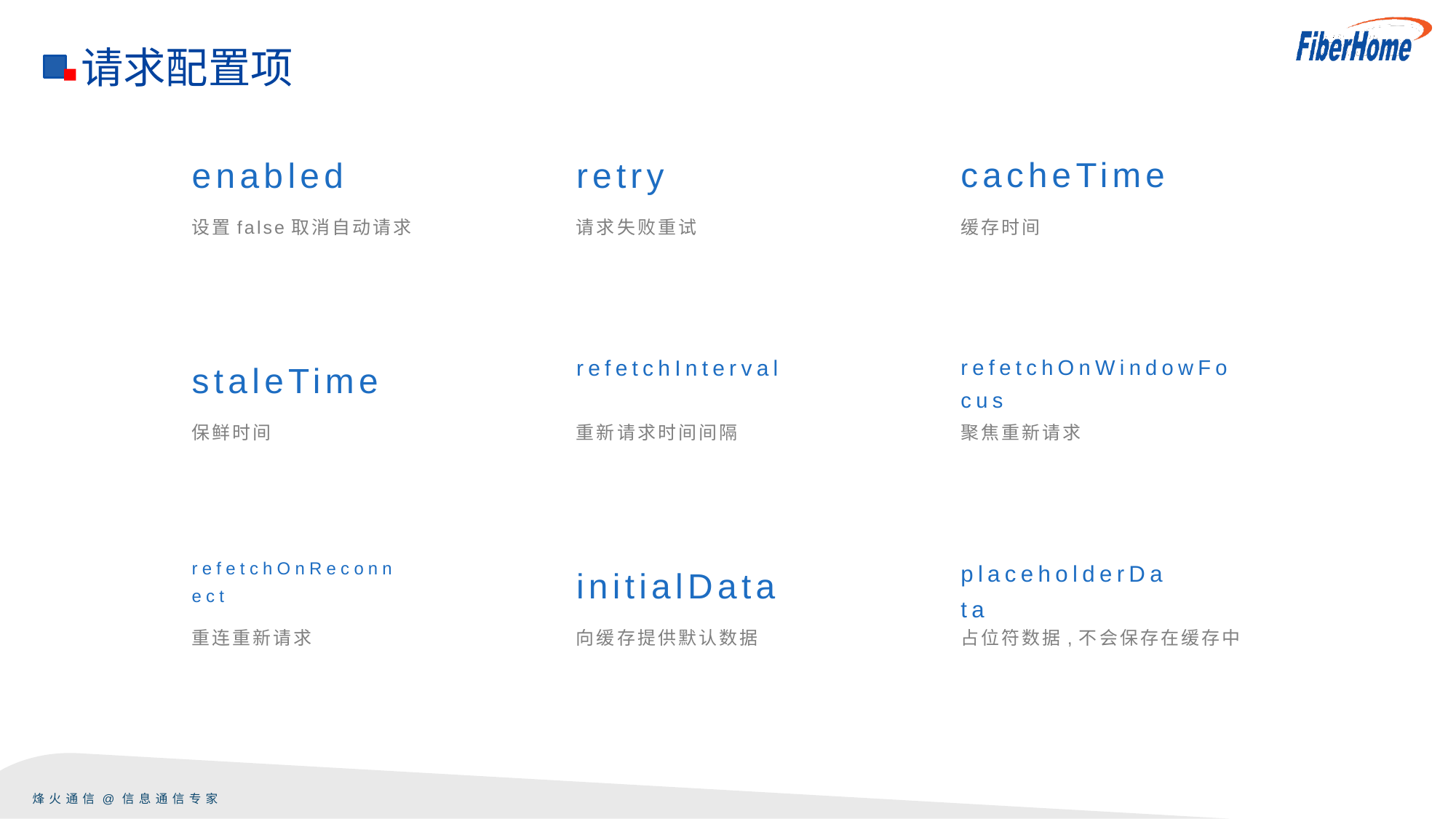

请求配置项
enabled
retry
cacheTime
设置false取消自动请求
请求失败重试
缓存时间
staleTime
refetchInterval
refetchOnWindowFocus
保鲜时间
重新请求时间间隔
聚焦重新请求
refetchOnReconnect
initialData
placeholderData
重连重新请求
向缓存提供默认数据
占位符数据,不会保存在缓存中